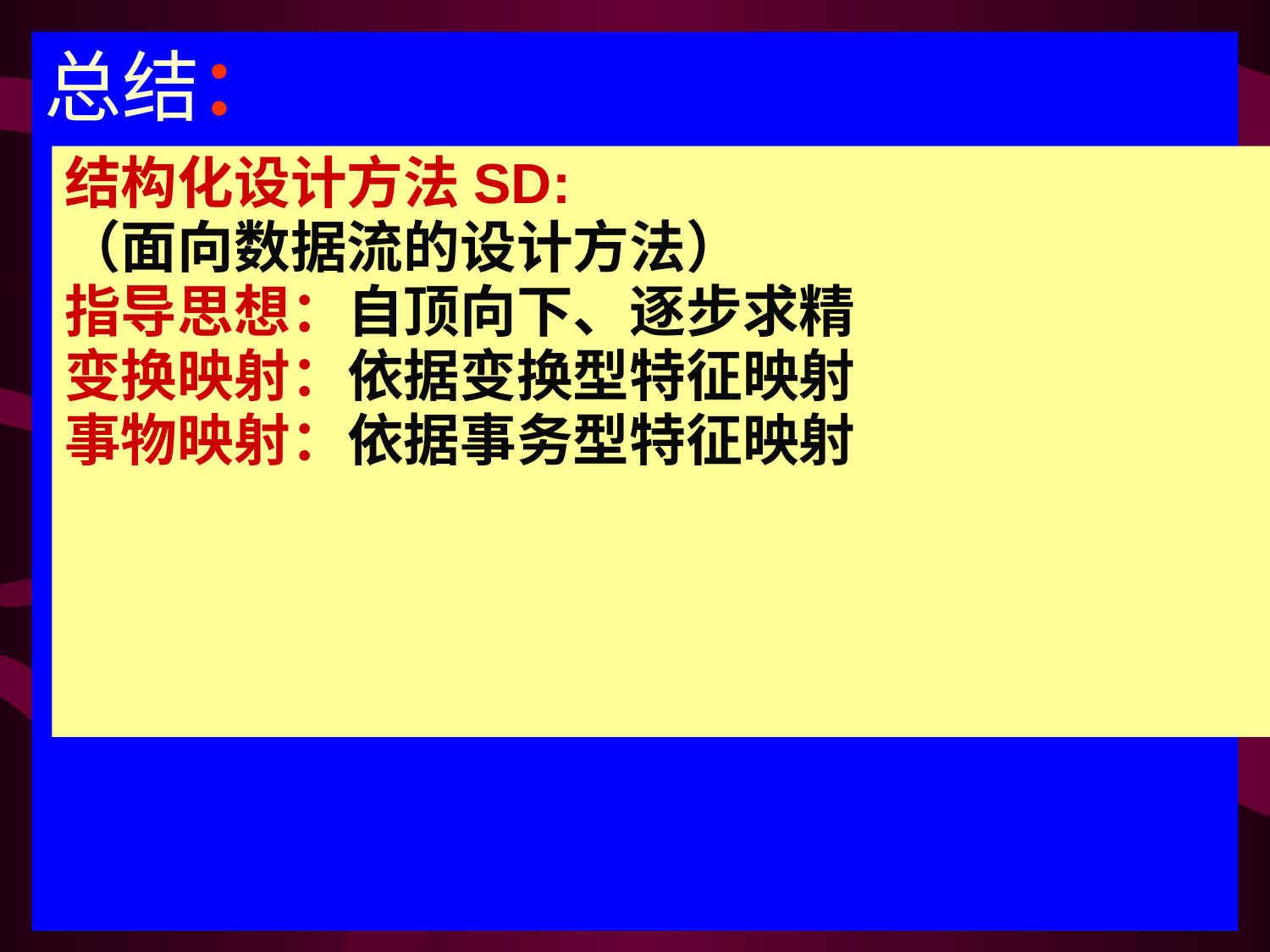

总结：

结构化设计方法SD:
（面向数据流的设计方法）
指导思想：自顶向下、逐步求精
变换映射：依据变换型特征映射
事物映射：依据事务型特征映射

166